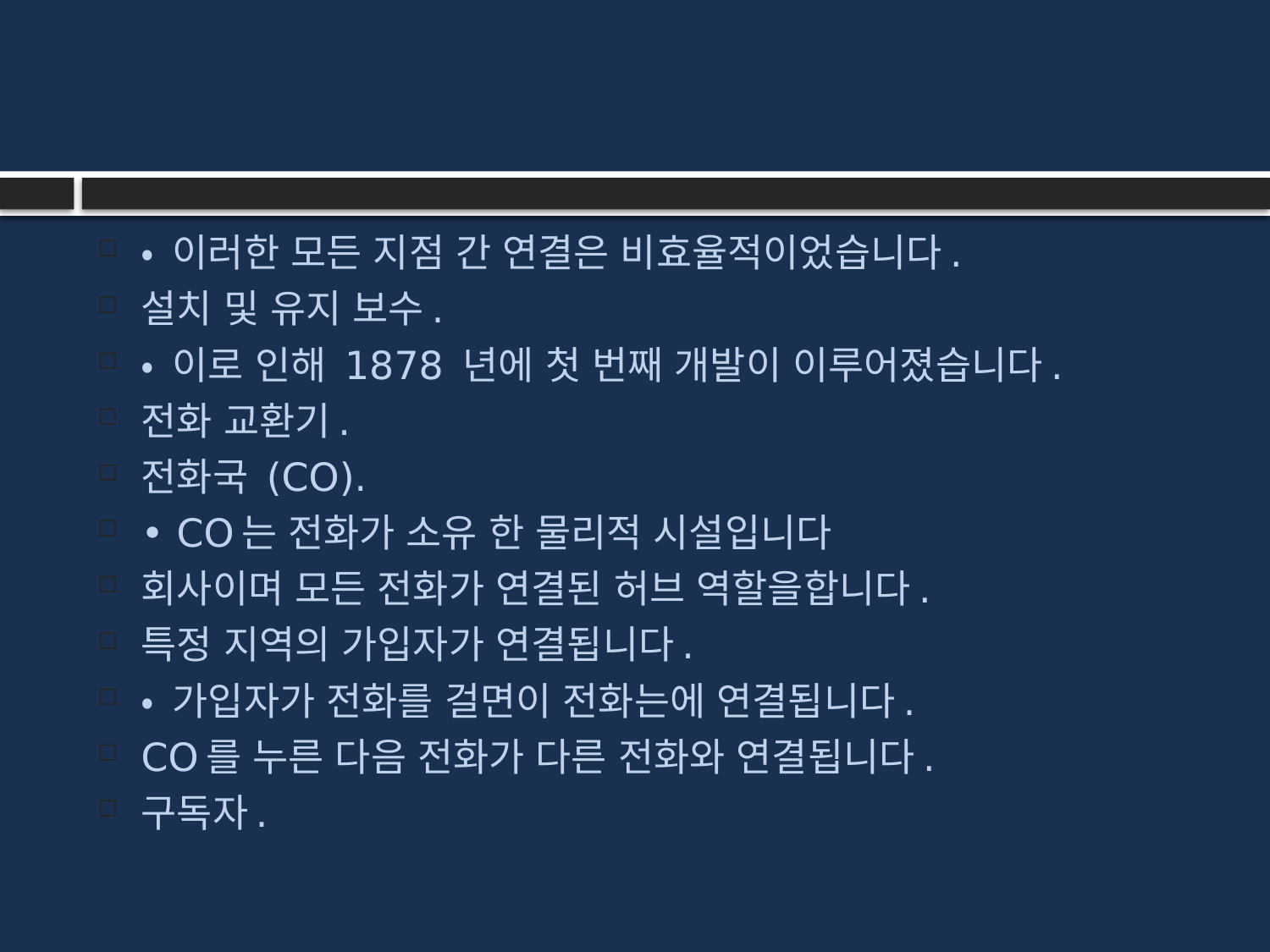

#
• 이러한 모든 지점 간 연결은 비효율적이었습니다.
설치 및 유지 보수.
• 이로 인해 1878 년에 첫 번째 개발이 이루어졌습니다.
전화 교환기.
전화국 (CO).
• CO는 전화가 소유 한 물리적 시설입니다
회사이며 모든 전화가 연결된 허브 역할을합니다.
특정 지역의 가입자가 연결됩니다.
• 가입자가 전화를 걸면이 전화는에 연결됩니다.
CO를 누른 다음 전화가 다른 전화와 연결됩니다.
구독자.